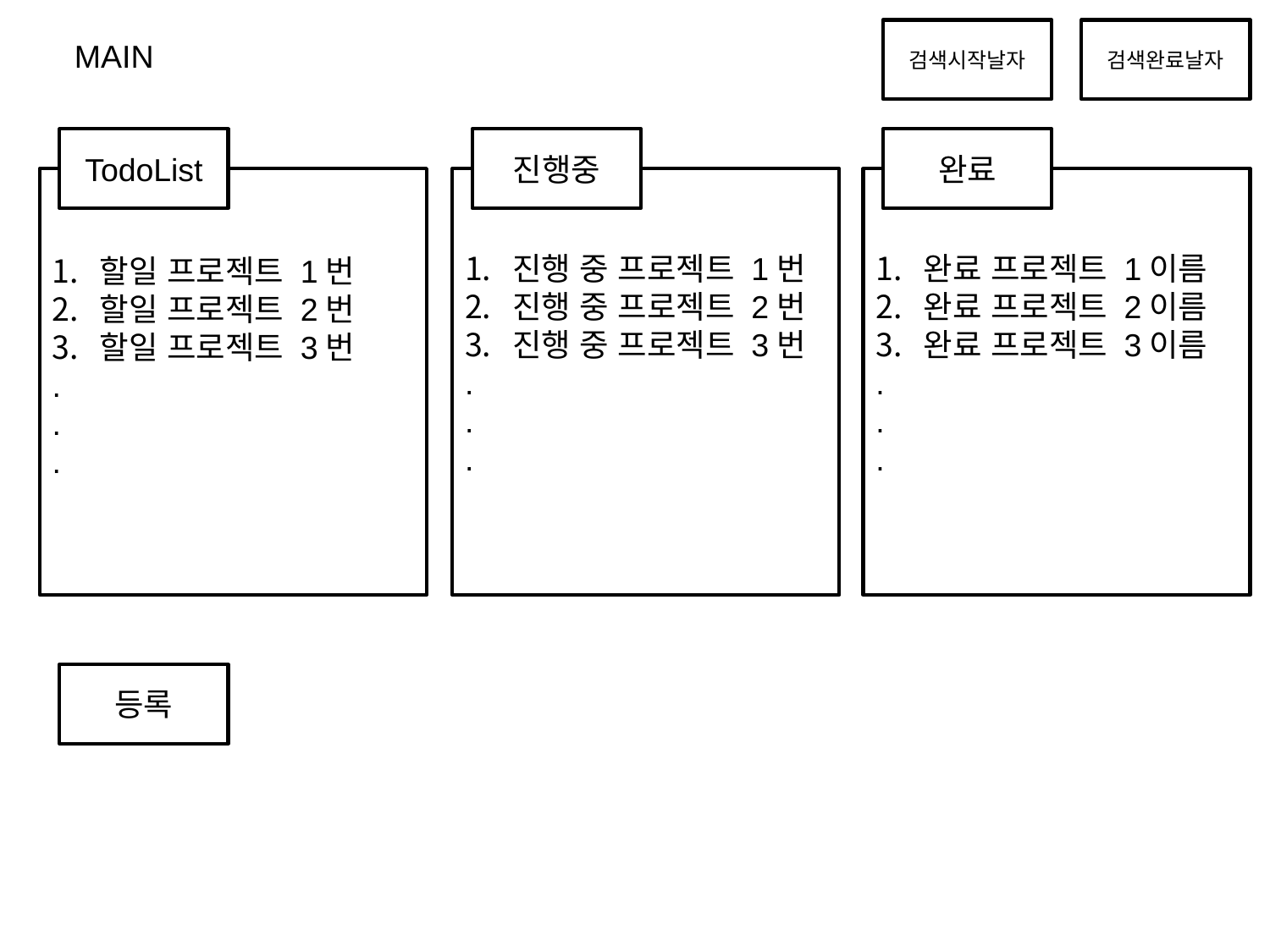

검색시작날자
검색완료날자
MAIN
TodoList
진행중
완료

할일 프로젝트 1번
할일 프로젝트 2번
할일 프로젝트 3번
.
.
.

진행 중 프로젝트 1번
진행 중 프로젝트 2번
진행 중 프로젝트 3번
.
.
.

완료 프로젝트 1이름
완료 프로젝트 2이름
완료 프로젝트 3이름
.
.
.

등록